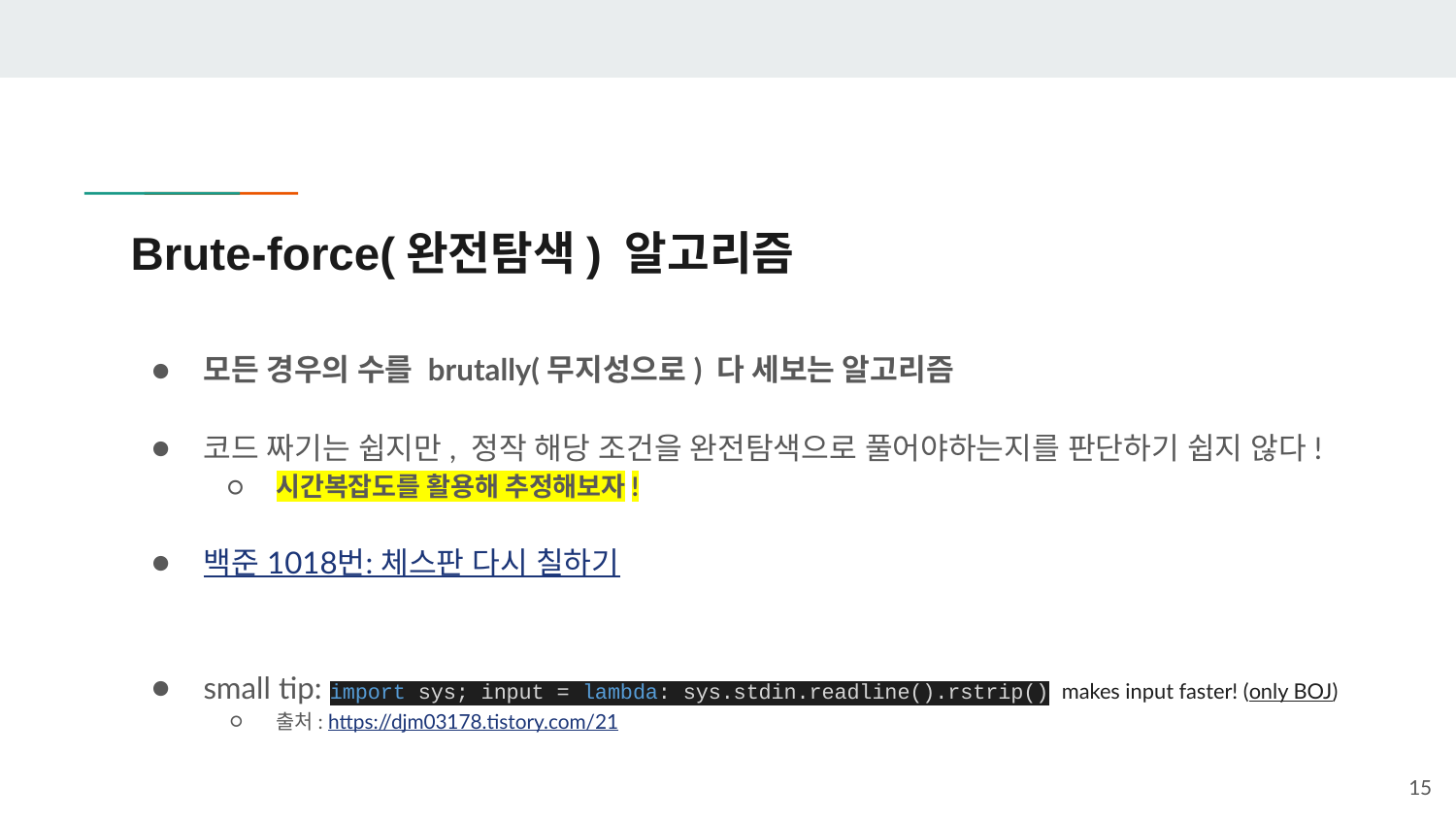

# Brute-force(완전탐색) 알고리즘
모든 경우의 수를 brutally(무지성으로) 다 세보는 알고리즘
코드 짜기는 쉽지만, 정작 해당 조건을 완전탐색으로 풀어야하는지를 판단하기 쉽지 않다!
시간복잡도를 활용해 추정해보자!
백준 1018번: 체스판 다시 칠하기
small tip: import sys; input = lambda: sys.stdin.readline().rstrip() makes input faster! (only BOJ)
출처: https://djm03178.tistory.com/21

15